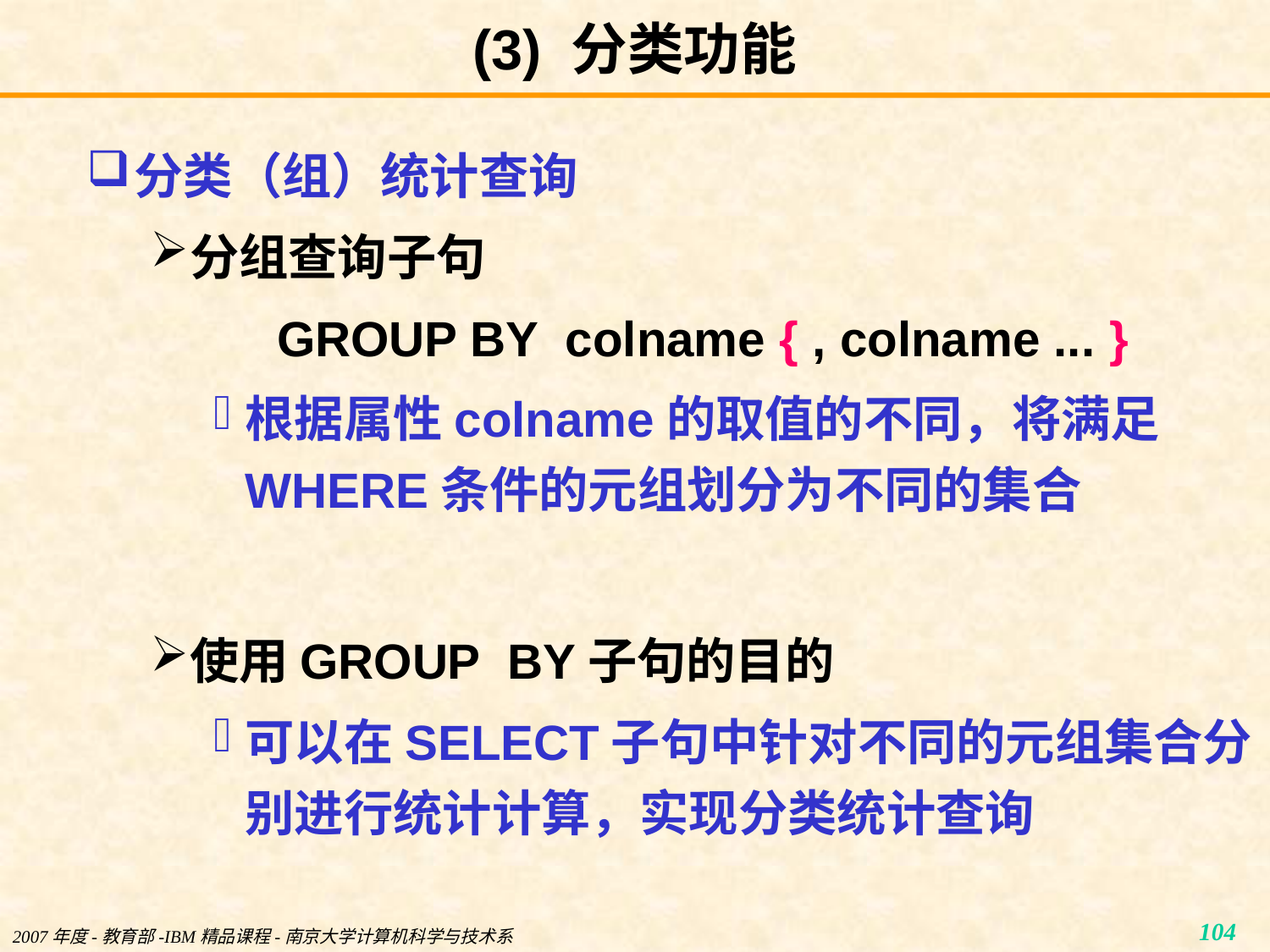

# (3) 分类功能
分类（组）统计查询
分组查询子句
GROUP BY  colname { , colname ... }
根据属性colname的取值的不同，将满足WHERE条件的元组划分为不同的集合

使用GROUP  BY子句的目的
可以在SELECT子句中针对不同的元组集合分别进行统计计算，实现分类统计查询
104
2007年度-教育部-IBM精品课程-南京大学计算机科学与技术系